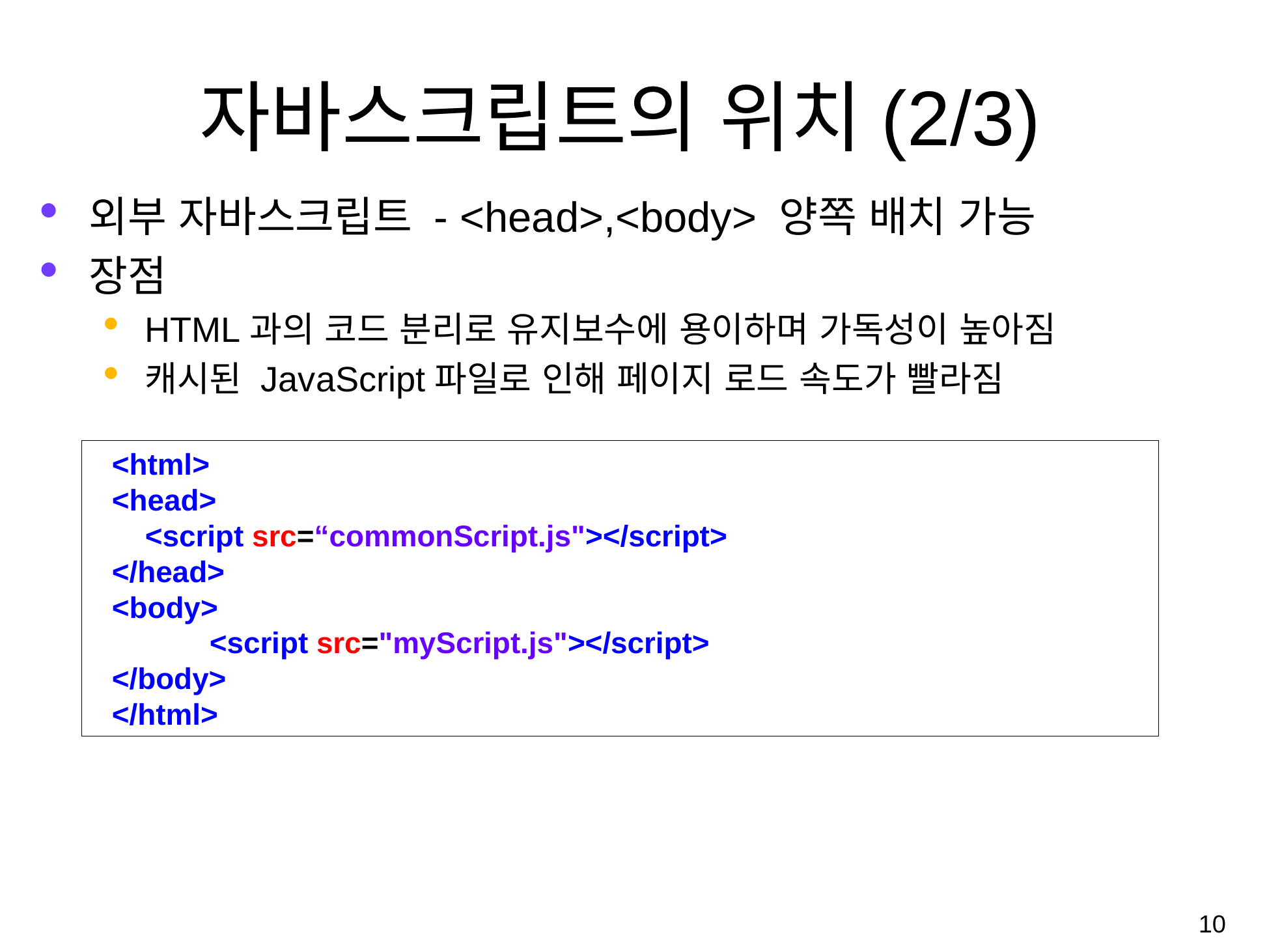

# 자바스크립트의 위치(2/3)
외부 자바스크립트 - <head>,<body> 양쪽 배치 가능
장점
HTML과의 코드 분리로 유지보수에 용이하며 가독성이 높아짐
캐시된 JavaScript파일로 인해 페이지 로드 속도가 빨라짐

<html>
<head>
    <script src=“commonScript.js"></script>
</head>
<body>
	<script src="myScript.js"></script>
</body>
</html>
10